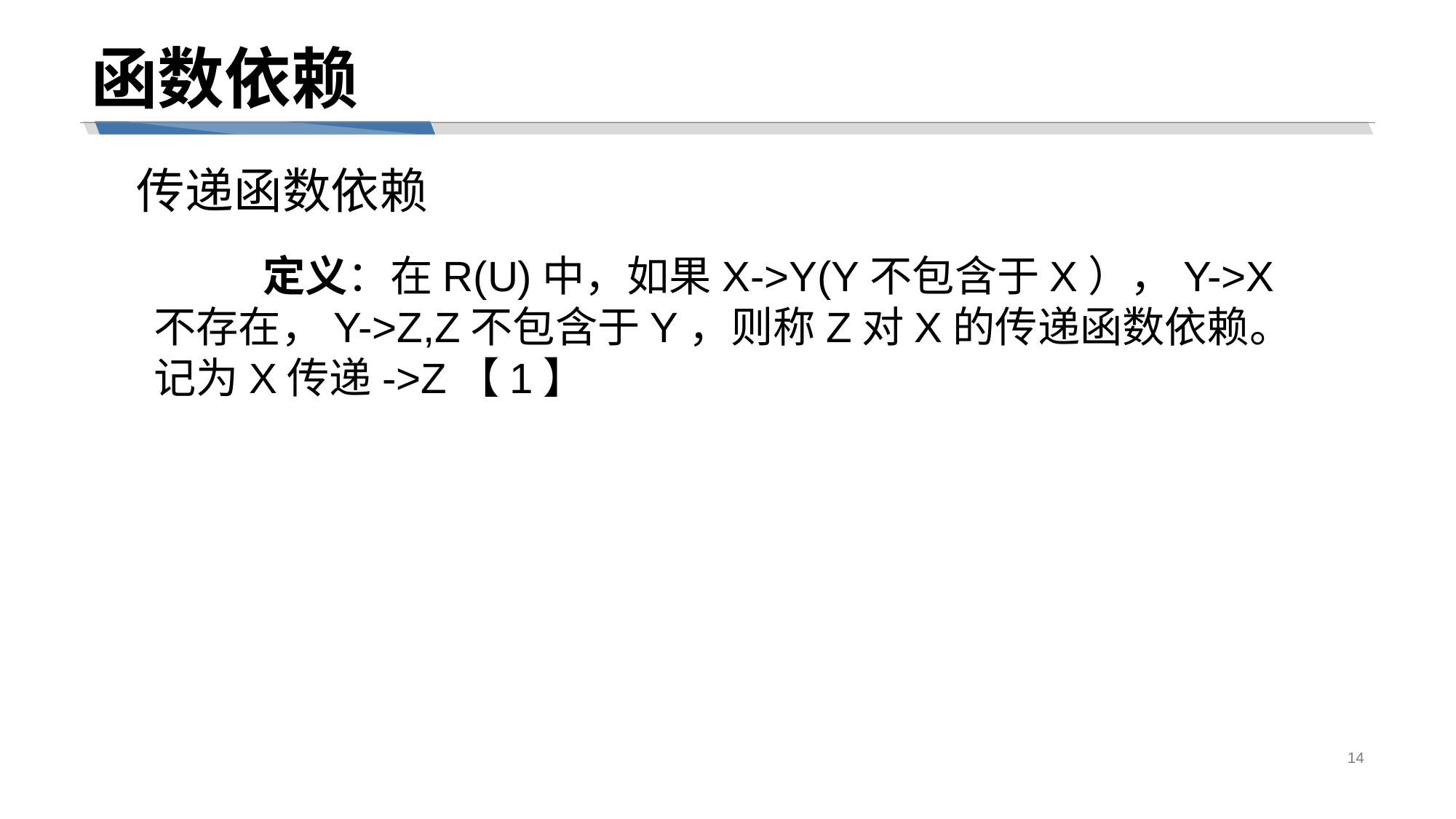

# 函数依赖
	传递函数依赖
	定义：在R(U)中，如果X->Y(Y不包含于X），Y->X不存在，Y->Z,Z不包含于Y，则称Z对X的传递函数依赖。记为X传递->Z【1】
14